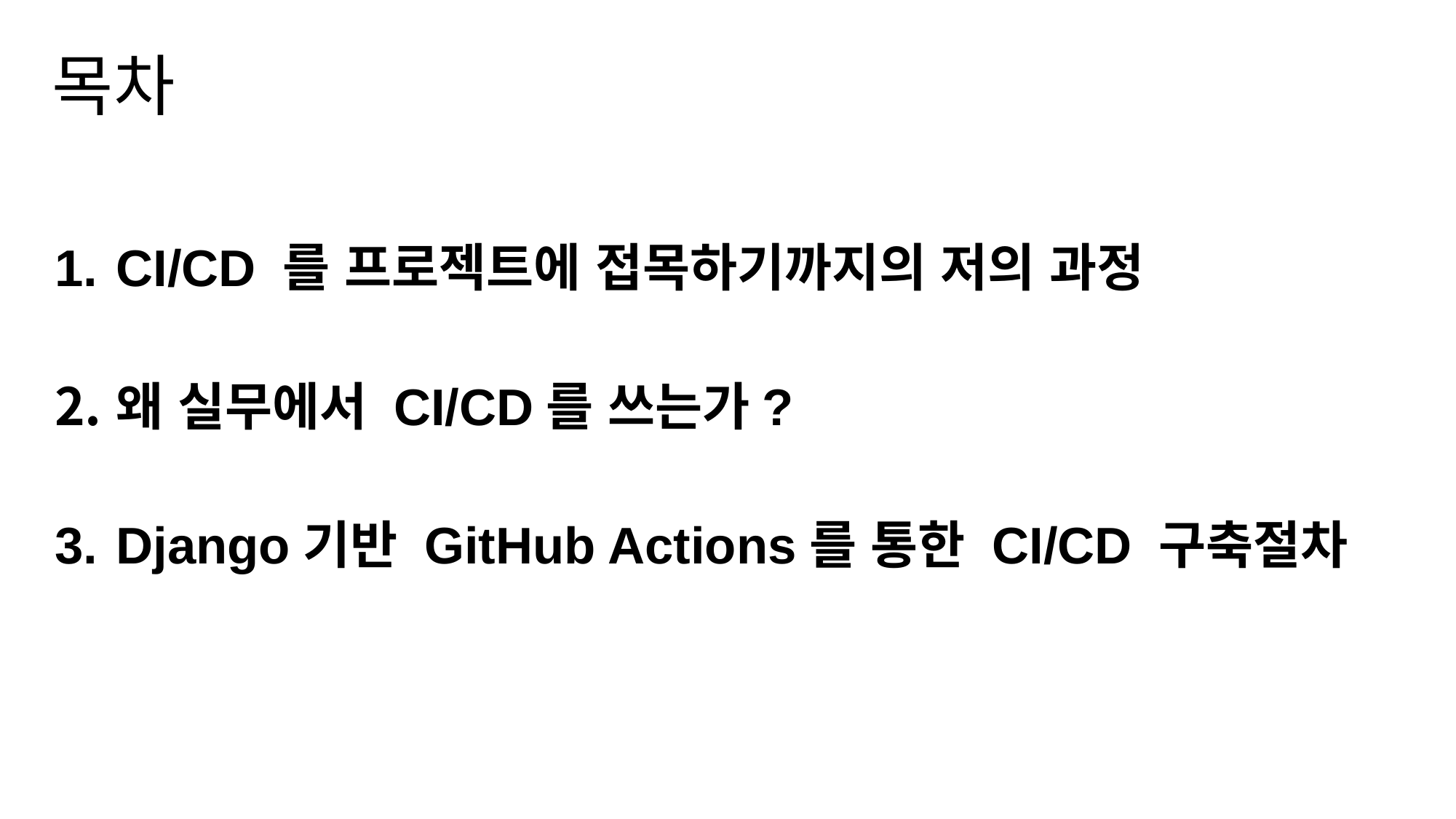

# 목차
CI/CD 를 프로젝트에 접목하기까지의 저의 과정
왜 실무에서 CI/CD를 쓰는가?
Django기반 GitHub Actions를 통한 CI/CD 구축절차